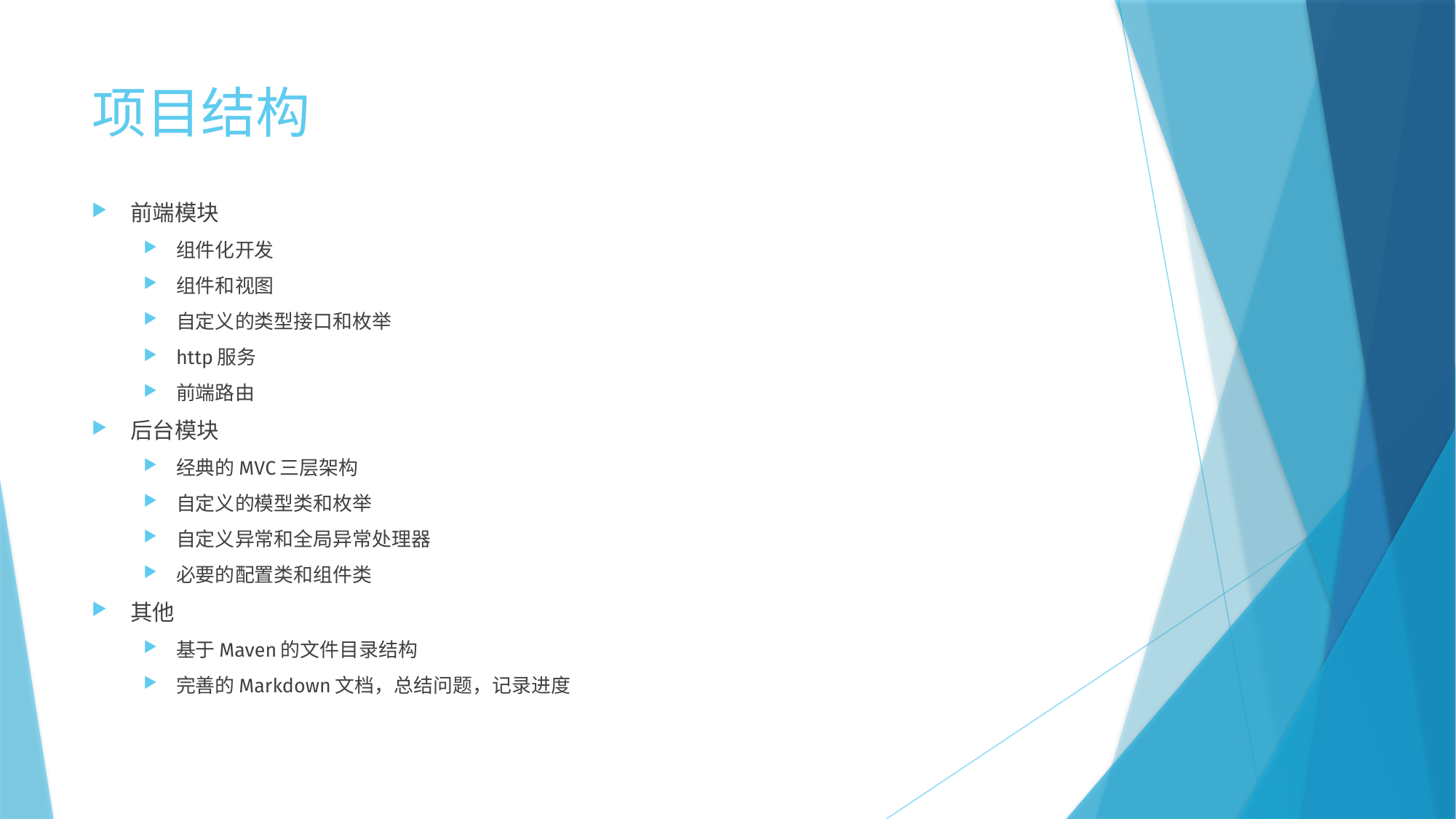

# 项目结构
前端模块
组件化开发
组件和视图
自定义的类型接口和枚举
http服务
前端路由
后台模块
经典的MVC三层架构
自定义的模型类和枚举
自定义异常和全局异常处理器
必要的配置类和组件类
其他
基于Maven的文件目录结构
完善的Markdown文档，总结问题，记录进度